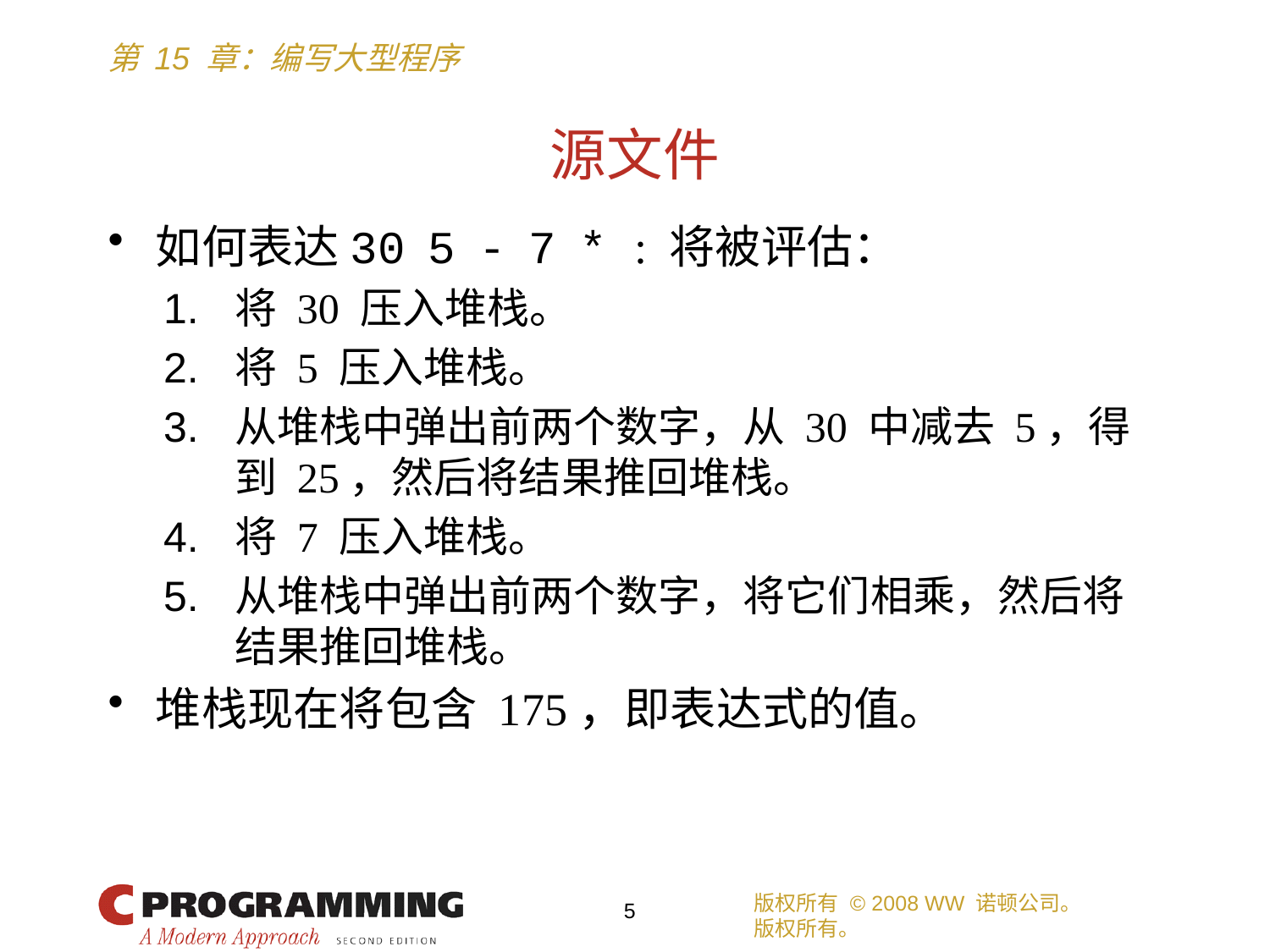

# 源文件
如何表达30  5  -  7  * : 将被评估：
将 30 压入堆栈。
将 5 压入堆栈。
从堆栈中弹出前两个数字，从 30 中减去 5，得到 25，然后将结果推回堆栈。
将 7 压入堆栈。
从堆栈中弹出前两个数字，将它们相乘，然后将结果推回堆栈。
堆栈现在将包含 175，即表达式的值。
版权所有 © 2008 WW 诺顿公司。
版权所有。
5